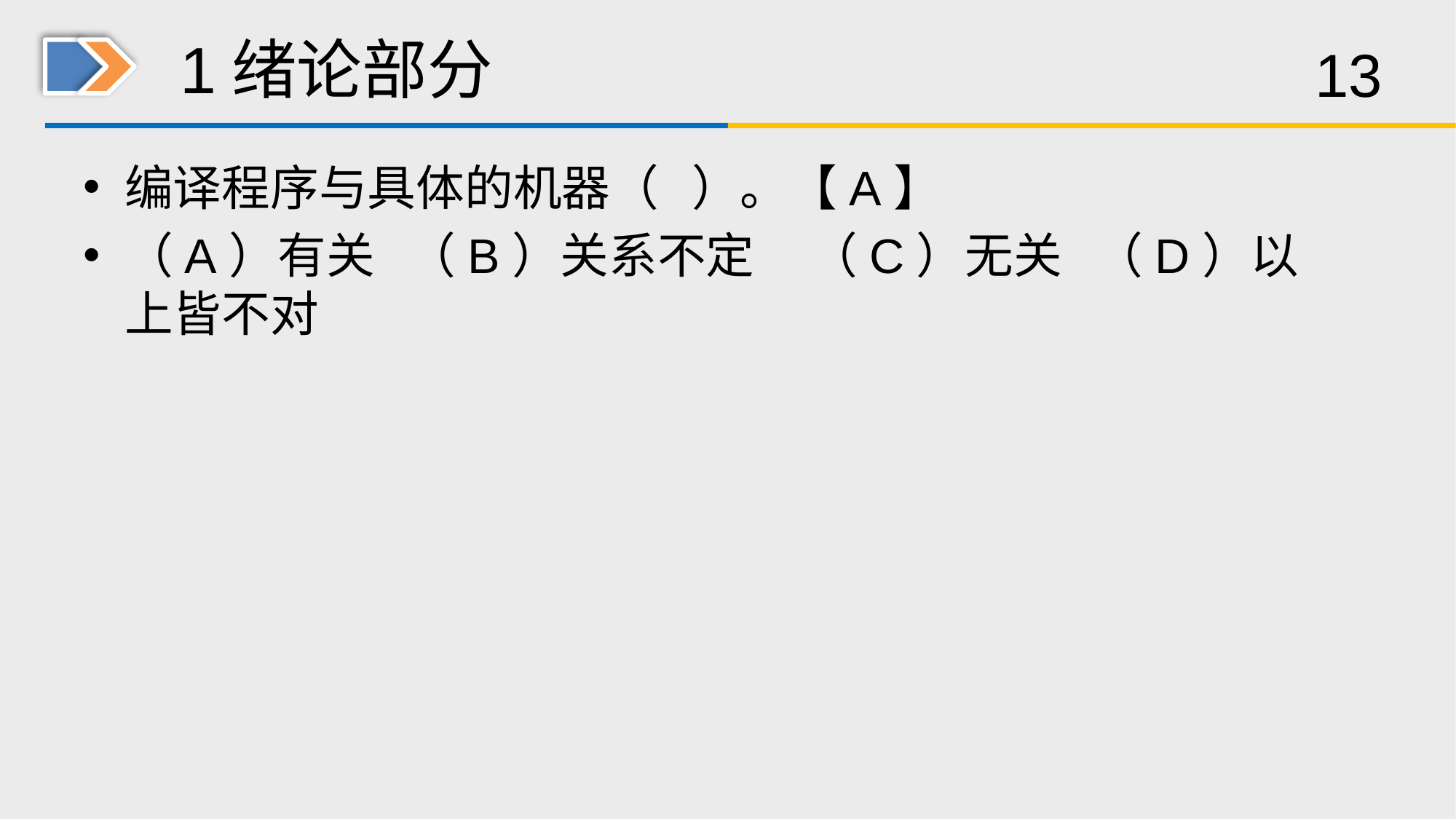

# 1绪论部分
13
编译程序与具体的机器（   ）。【A】
（A）有关   （B）关系不定     （C）无关   （D）以上皆不对